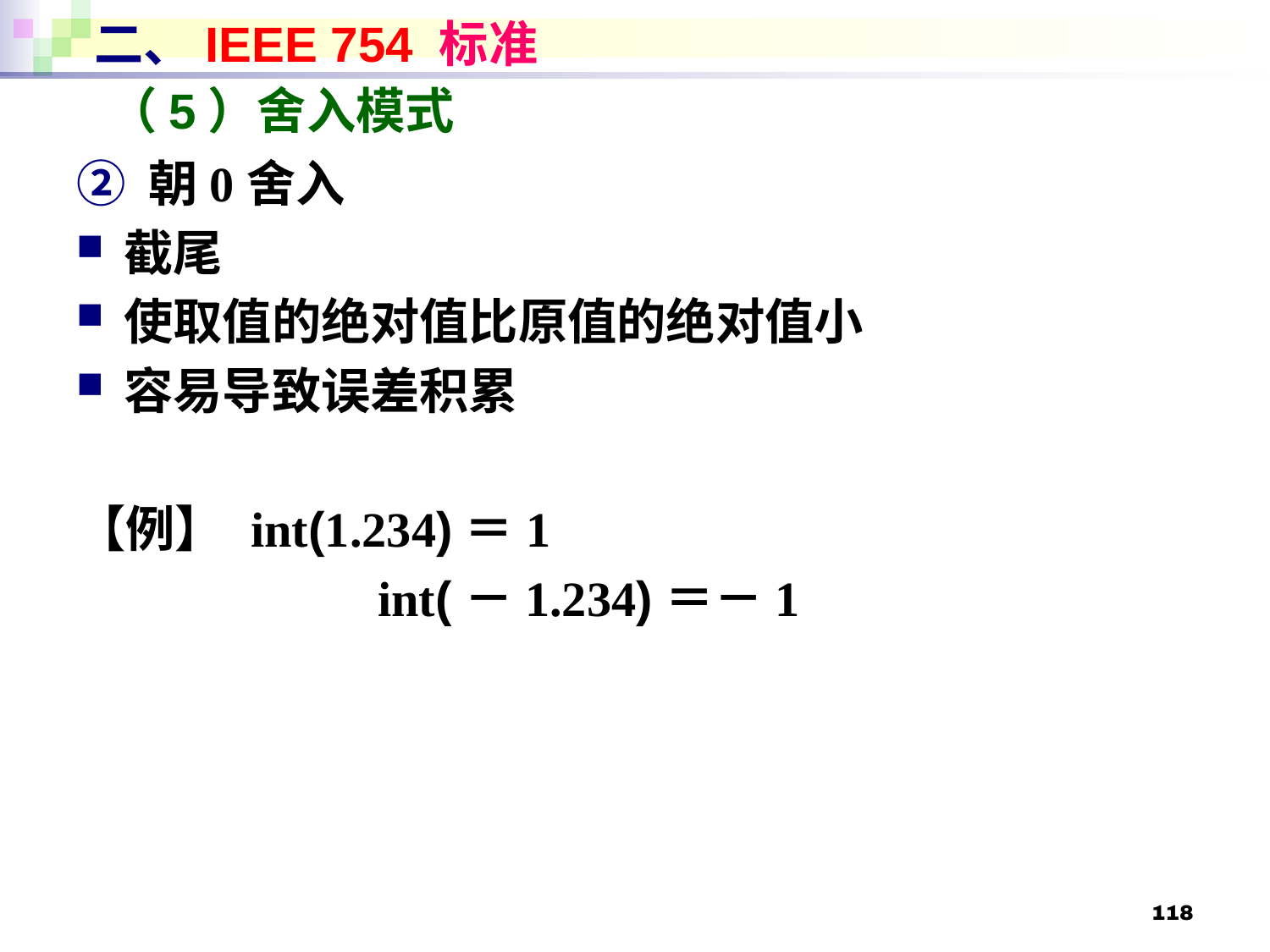

# 二、IEEE 754 标准
（5）舍入模式
② 朝0舍入
截尾
使取值的绝对值比原值的绝对值小
容易导致误差积累

【例】	int(1.234)＝1
			int(－1.234)＝－1
118